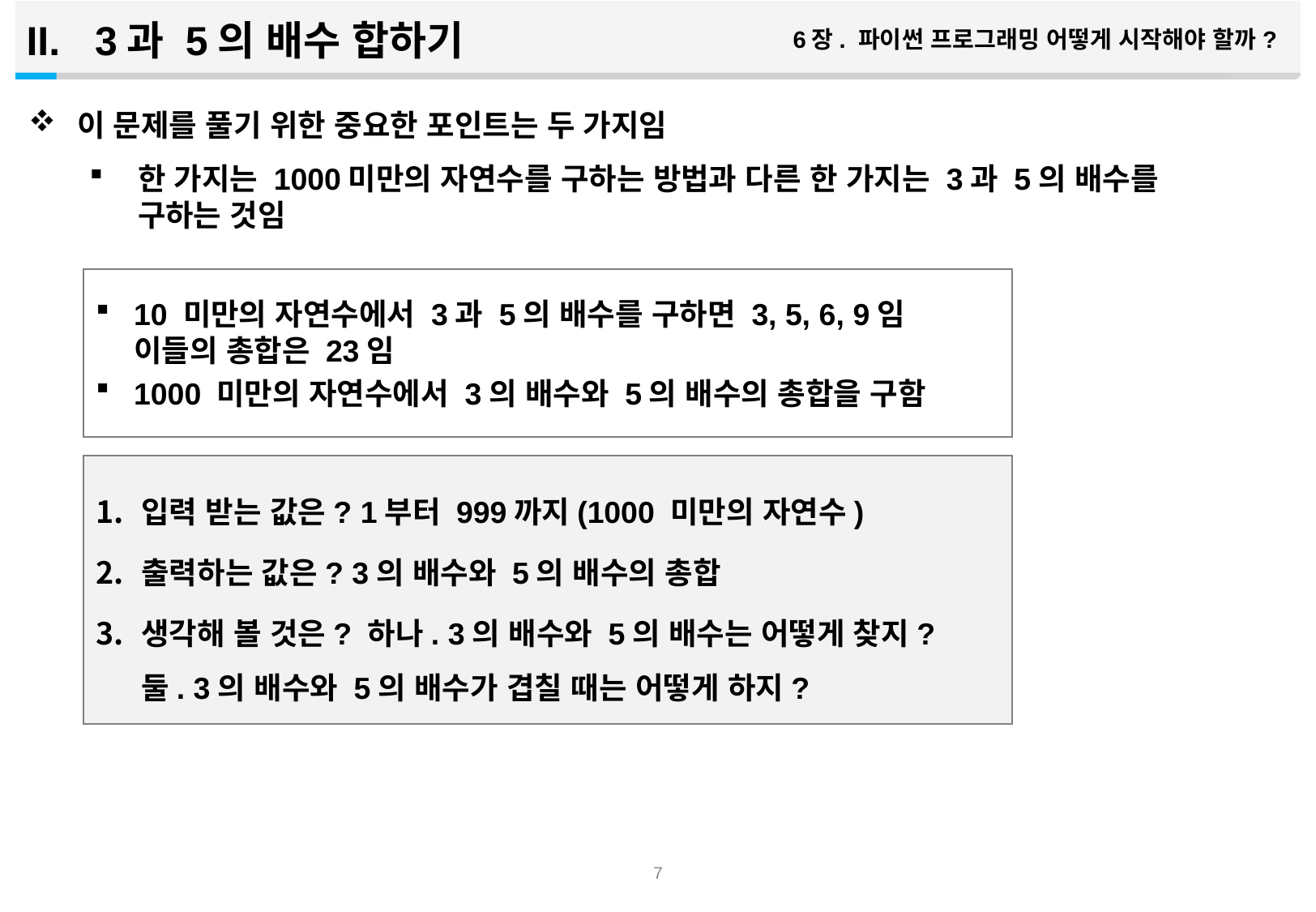

3과 5의 배수 합하기
6장. 파이썬 프로그래밍 어떻게 시작해야 할까?
이 문제를 풀기 위한 중요한 포인트는 두 가지임
한 가지는 1000미만의 자연수를 구하는 방법과 다른 한 가지는 3과 5의 배수를         구하는 것임
10 미만의 자연수에서 3과 5의 배수를 구하면 3, 5, 6, 9임        이들의 총합은 23임
1000 미만의 자연수에서 3의 배수와 5의 배수의 총합을 구함
입력 받는 값은? 1부터 999까지(1000 미만의 자연수)
출력하는 값은? 3의 배수와 5의 배수의 총합
생각해 볼 것은? 하나. 3의 배수와 5의 배수는 어떻게 찾지?      둘. 3의 배수와 5의 배수가 겹칠 때는 어떻게 하지?
7